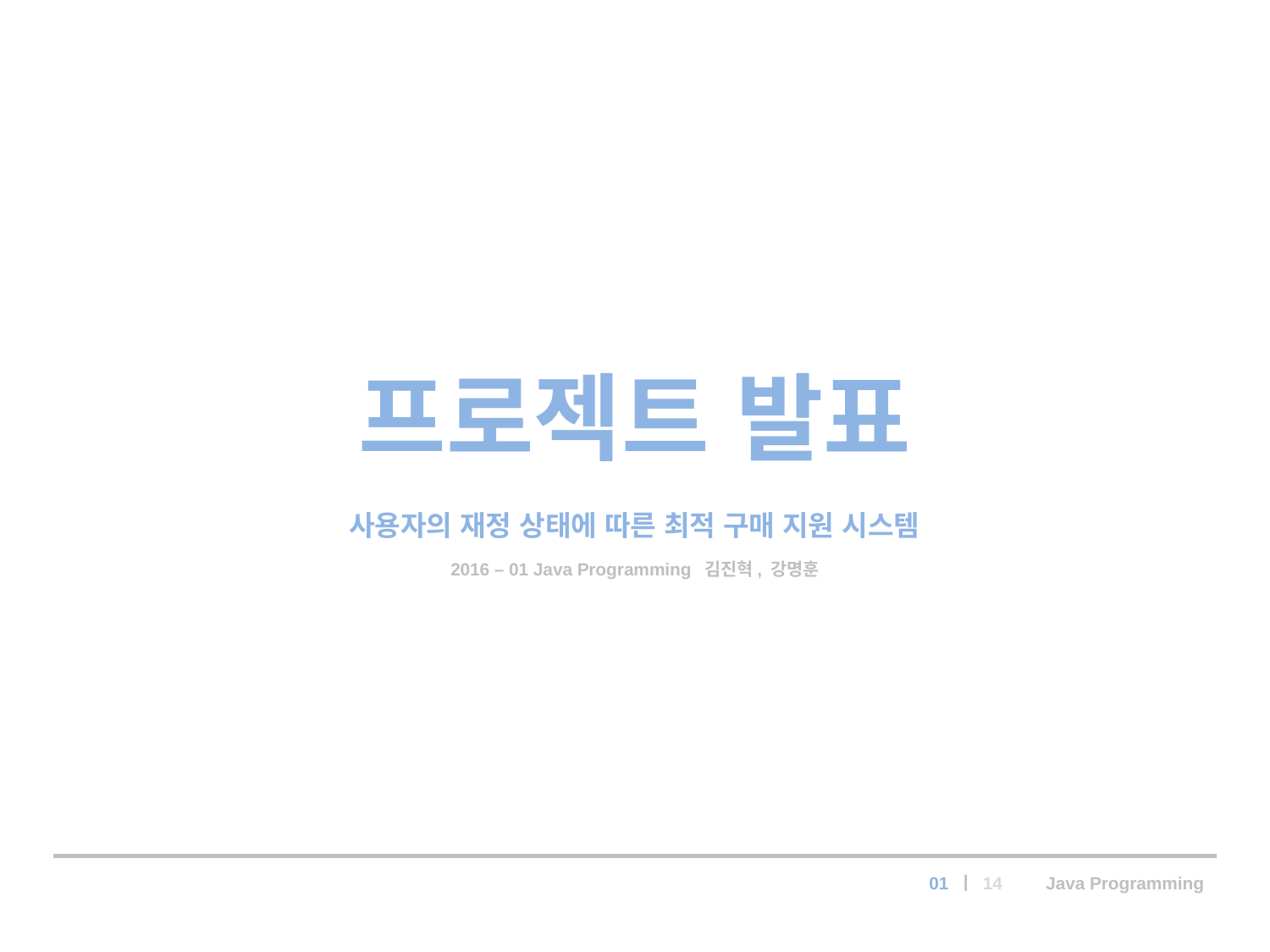

프로젝트 발표
사용자의 재정 상태에 따른 최적 구매 지원 시스템
2016 – 01 Java Programming	김진혁, 강명훈

01 ㅣ 14　　Java Programming